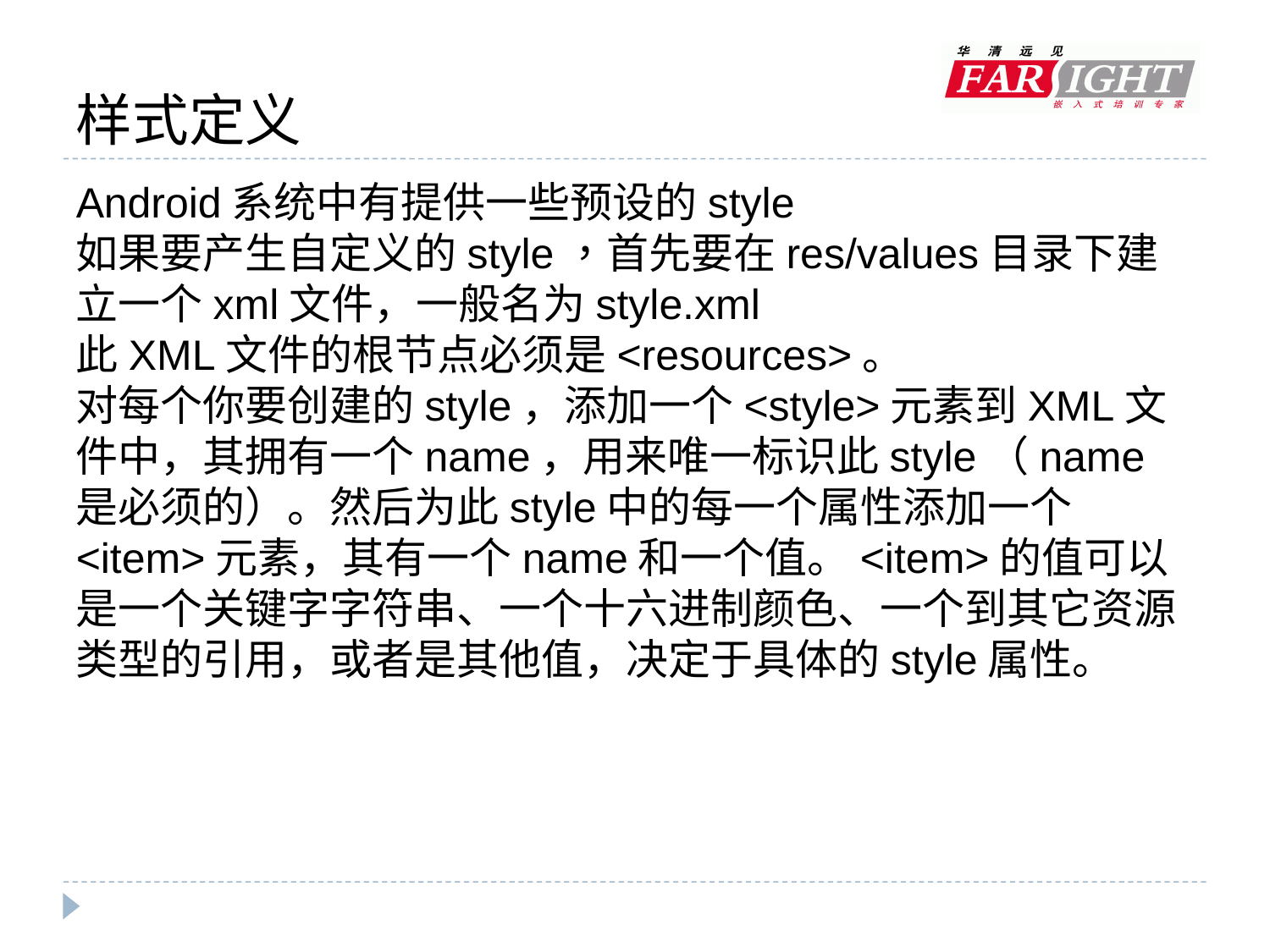

# 样式定义
Android系统中有提供一些预设的style
如果要产生自定义的style，首先要在res/values目录下建立一个xml文件，一般名为style.xml
此XML文件的根节点必须是<resources>。
对每个你要创建的style，添加一个<style>元素到XML文件中，其拥有一个name，用来唯一标识此style（name是必须的）。然后为此style中的每一个属性添加一个<item>元素，其有一个name和一个值。<item>的值可以是一个关键字字符串、一个十六进制颜色、一个到其它资源类型的引用，或者是其他值，决定于具体的style属性。